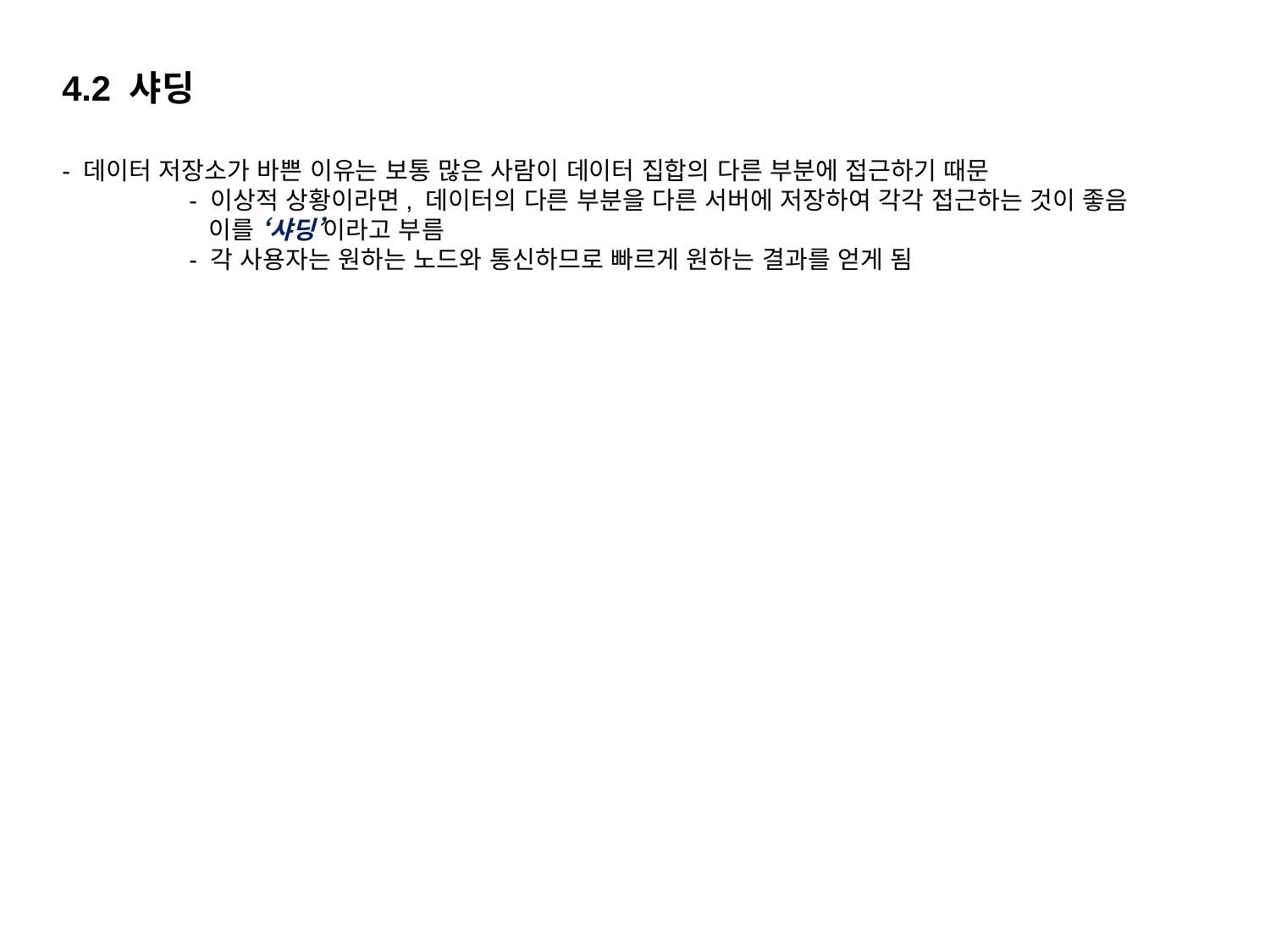

4.2 샤딩
- 데이터 저장소가 바쁜 이유는 보통 많은 사람이 데이터 집합의 다른 부분에 접근하기 때문
	- 이상적 상황이라면, 데이터의 다른 부분을 다른 서버에 저장하여 각각 접근하는 것이 좋음
	  이를 ‘샤딩’이라고 부름
	- 각 사용자는 원하는 노드와 통신하므로 빠르게 원하는 결과를 얻게 됨